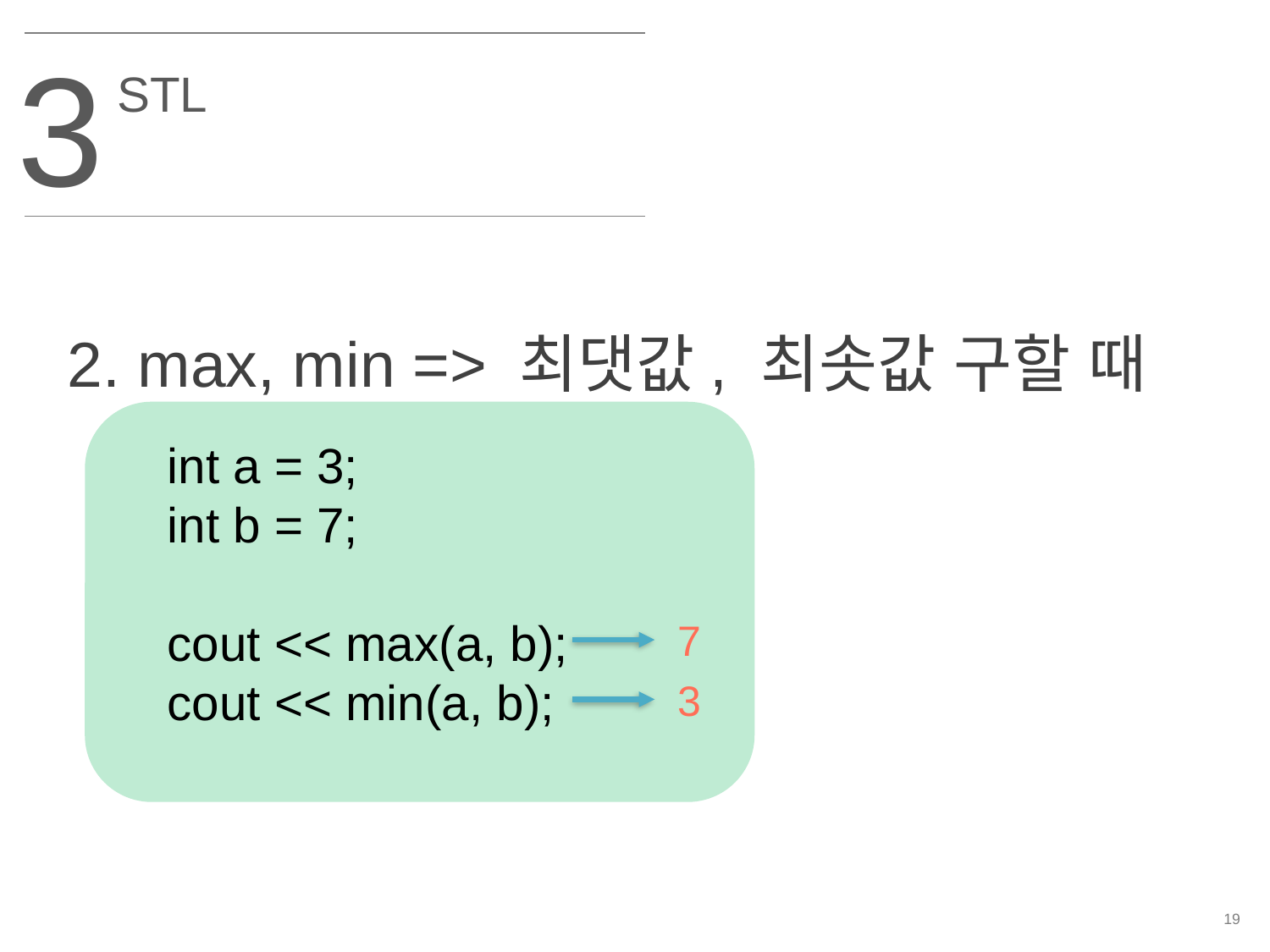

3
STL
2. max, min => 최댓값, 최솟값 구할 때

int a = 3;
int b = 7;

cout << max(a, b);
cout << min(a, b);
7
3